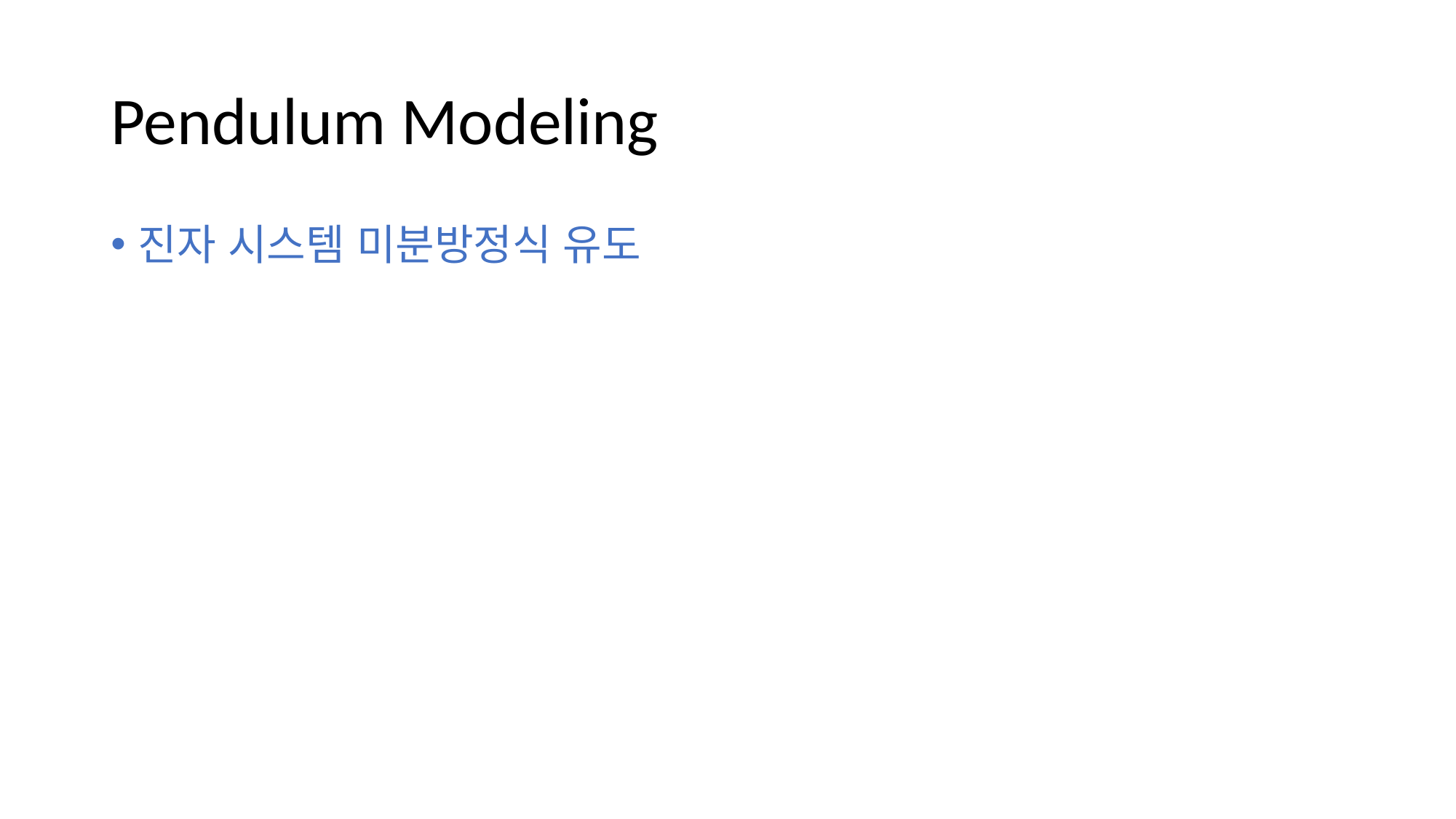

# Pendulum Modeling
진자 시스템 미분방정식 유도